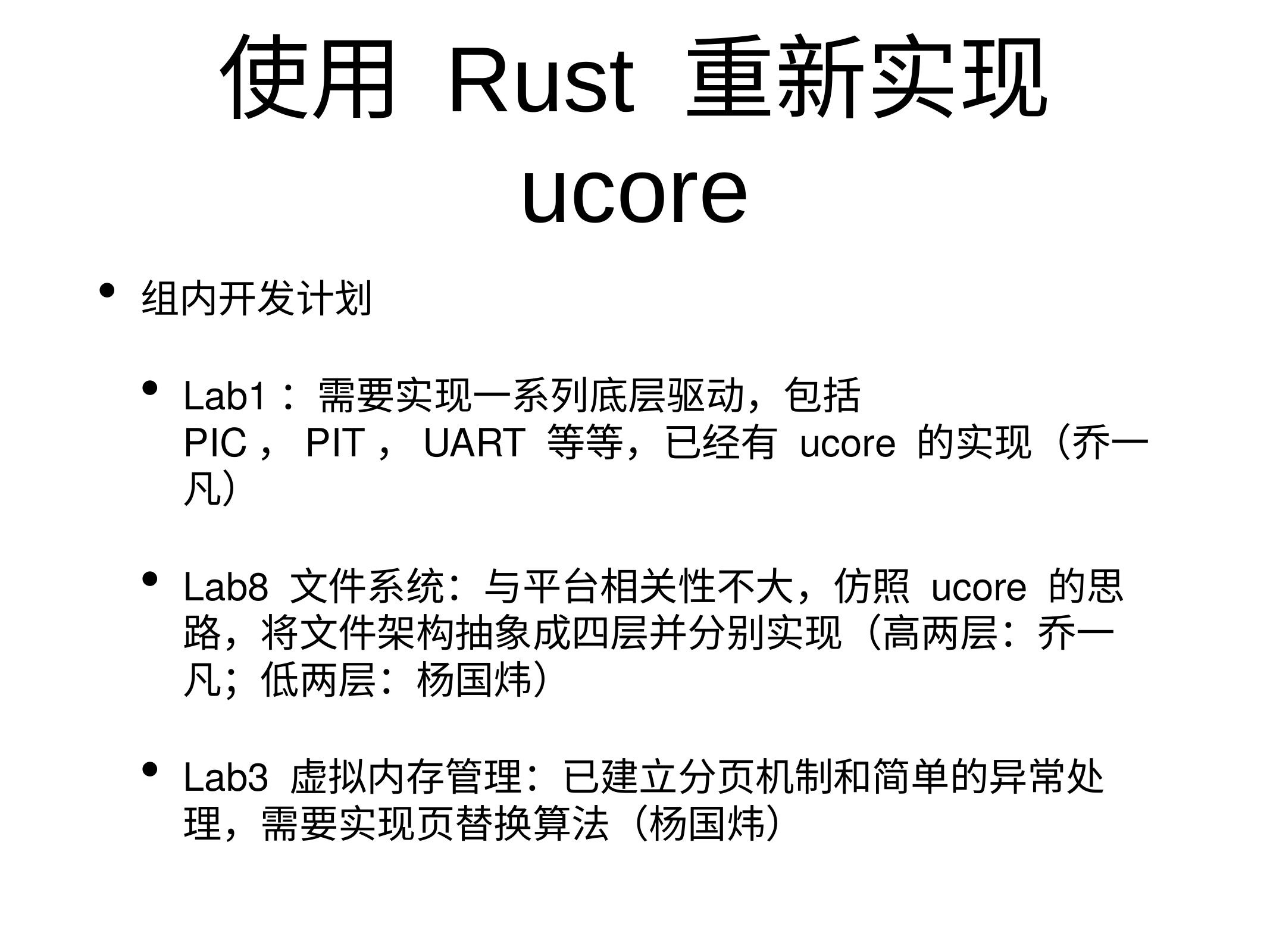

# 使用 Rust 重新实现 ucore
组内开发计划
Lab1：需要实现一系列底层驱动，包括 PIC，PIT，UART 等等，已经有 ucore 的实现（乔一凡）
Lab8 文件系统：与平台相关性不大，仿照 ucore 的思路，将文件架构抽象成四层并分别实现（高两层：乔一凡；低两层：杨国炜）
Lab3 虚拟内存管理：已建立分页机制和简单的异常处理，需要实现页替换算法（杨国炜）
9